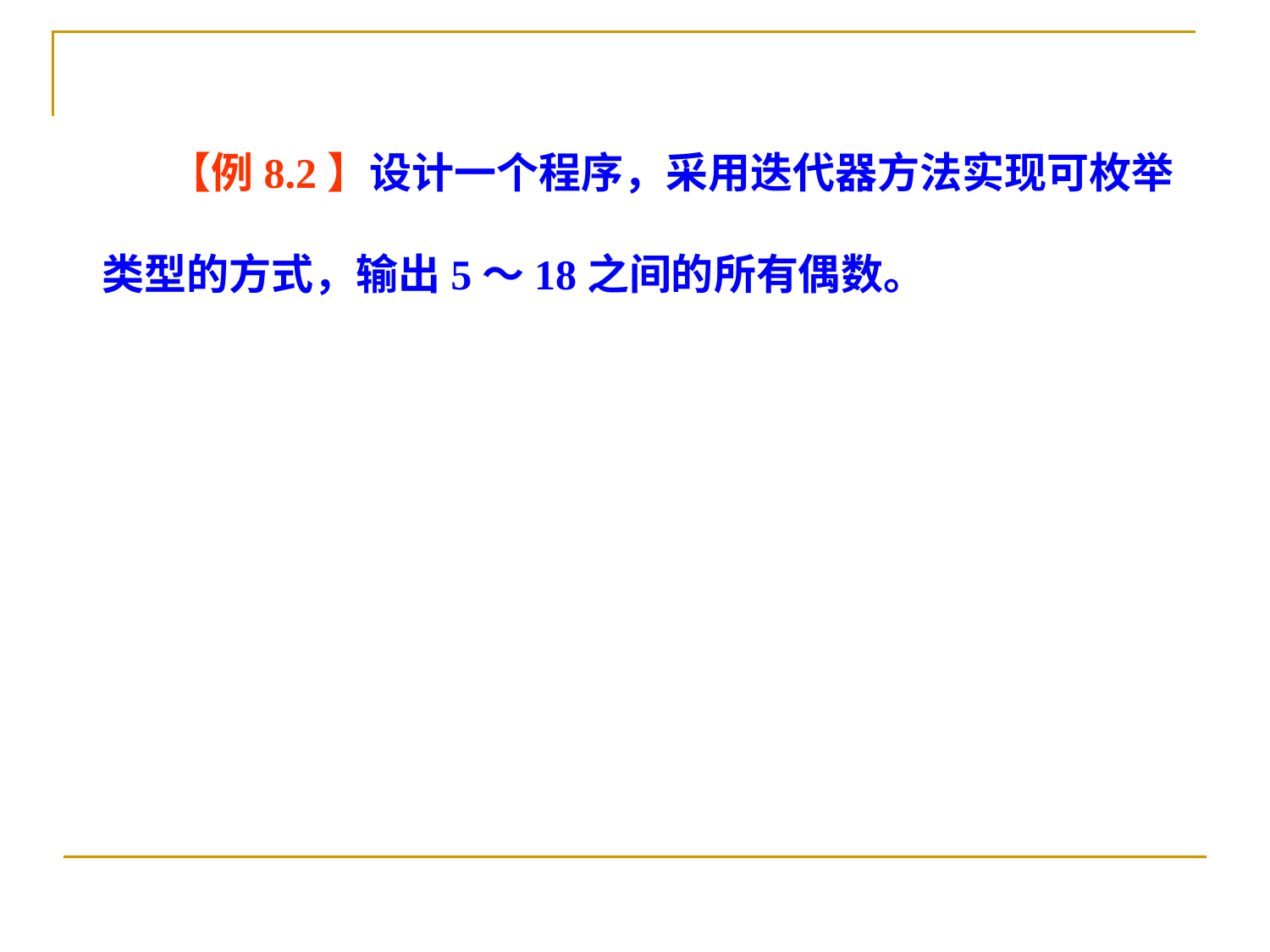

【例8.2】设计一个程序，采用迭代器方法实现可枚举类型的方式，输出5～18之间的所有偶数。